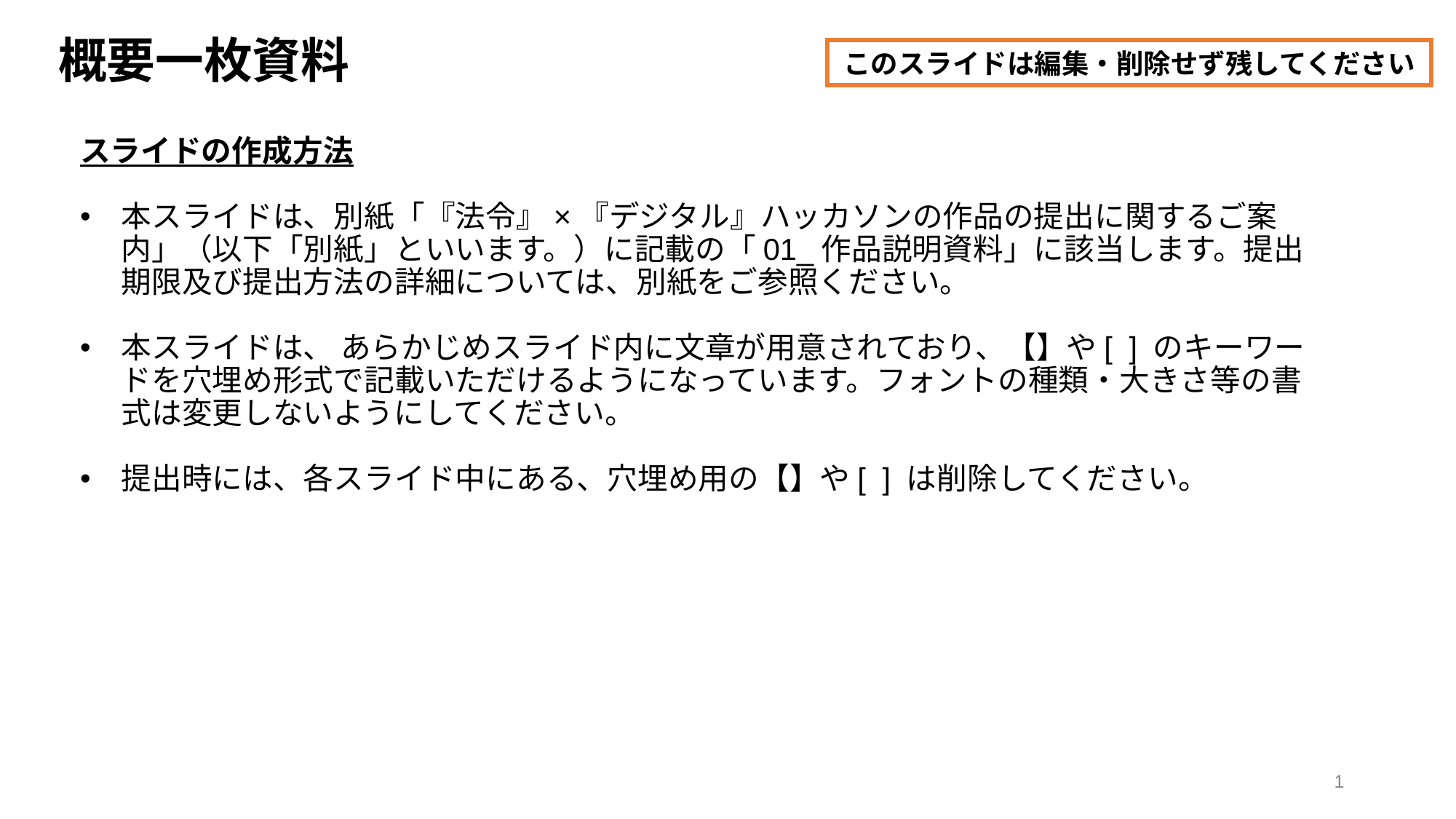

# 概要一枚資料
このスライドは編集・削除せず残してください
スライドの作成方法

本スライドは、別紙「『法令』×『デジタル』ハッカソンの作品の提出に関するご案内」（以下「別紙」といいます。）に記載の「01_作品説明資料」に該当します。提出期限及び提出方法の詳細については、別紙をご参照ください。

本スライドは、 あらかじめスライド内に文章が用意されており、【】や[  ] のキーワードを穴埋め形式で記載いただけるようになっています。フォントの種類・大きさ等の書式は変更しないようにしてください。

提出時には、各スライド中にある、穴埋め用の【】や[  ] は削除してください。

1